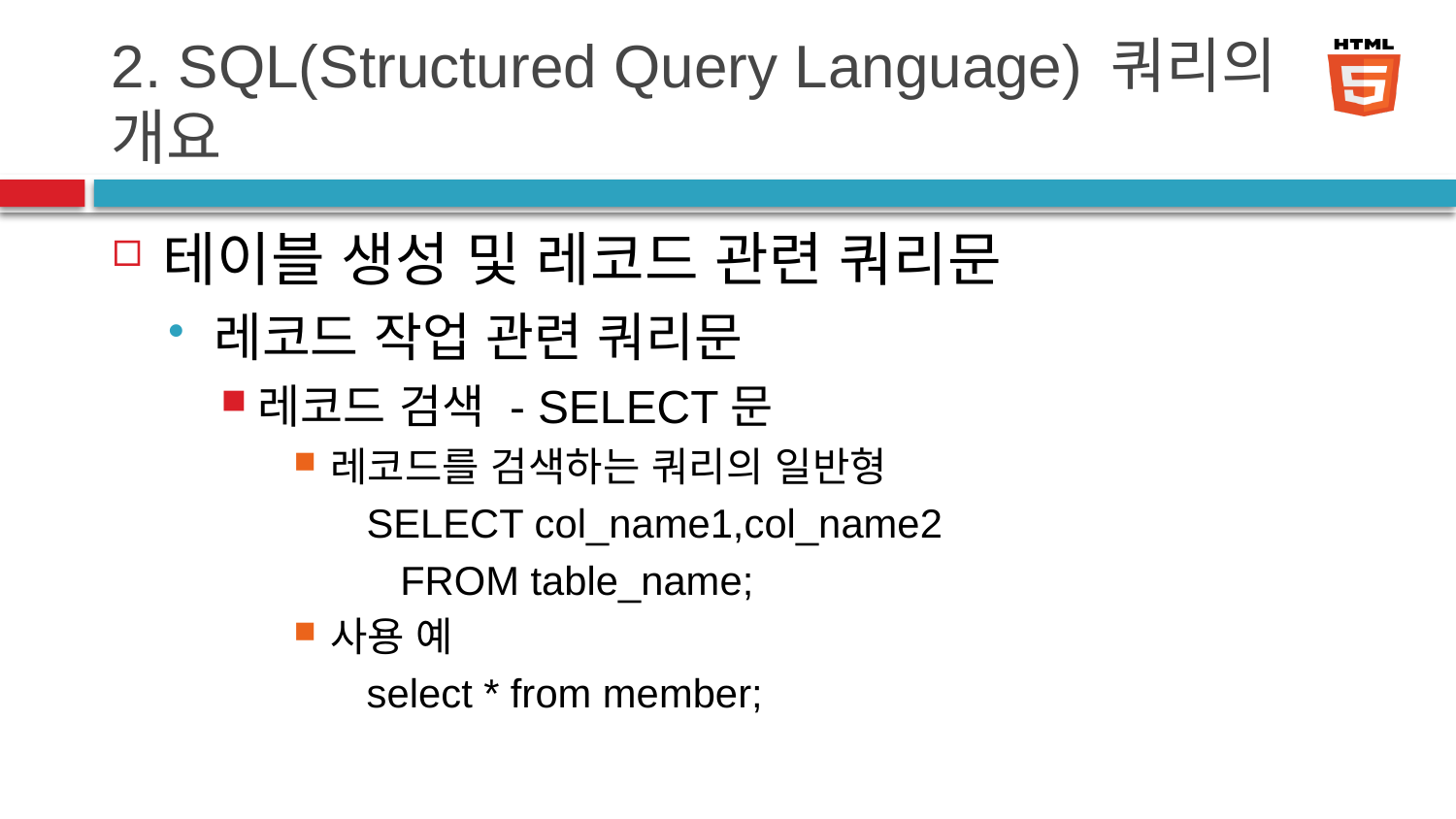

# 2. SQL(Structured Query Language) 쿼리의 개요
테이블 생성 및 레코드 관련 쿼리문
레코드 작업 관련 쿼리문
레코드 검색 - SELECT문
레코드를 검색하는 쿼리의 일반형
SELECT col_name1,col_name2
   FROM table_name;
사용 예
select * from member;